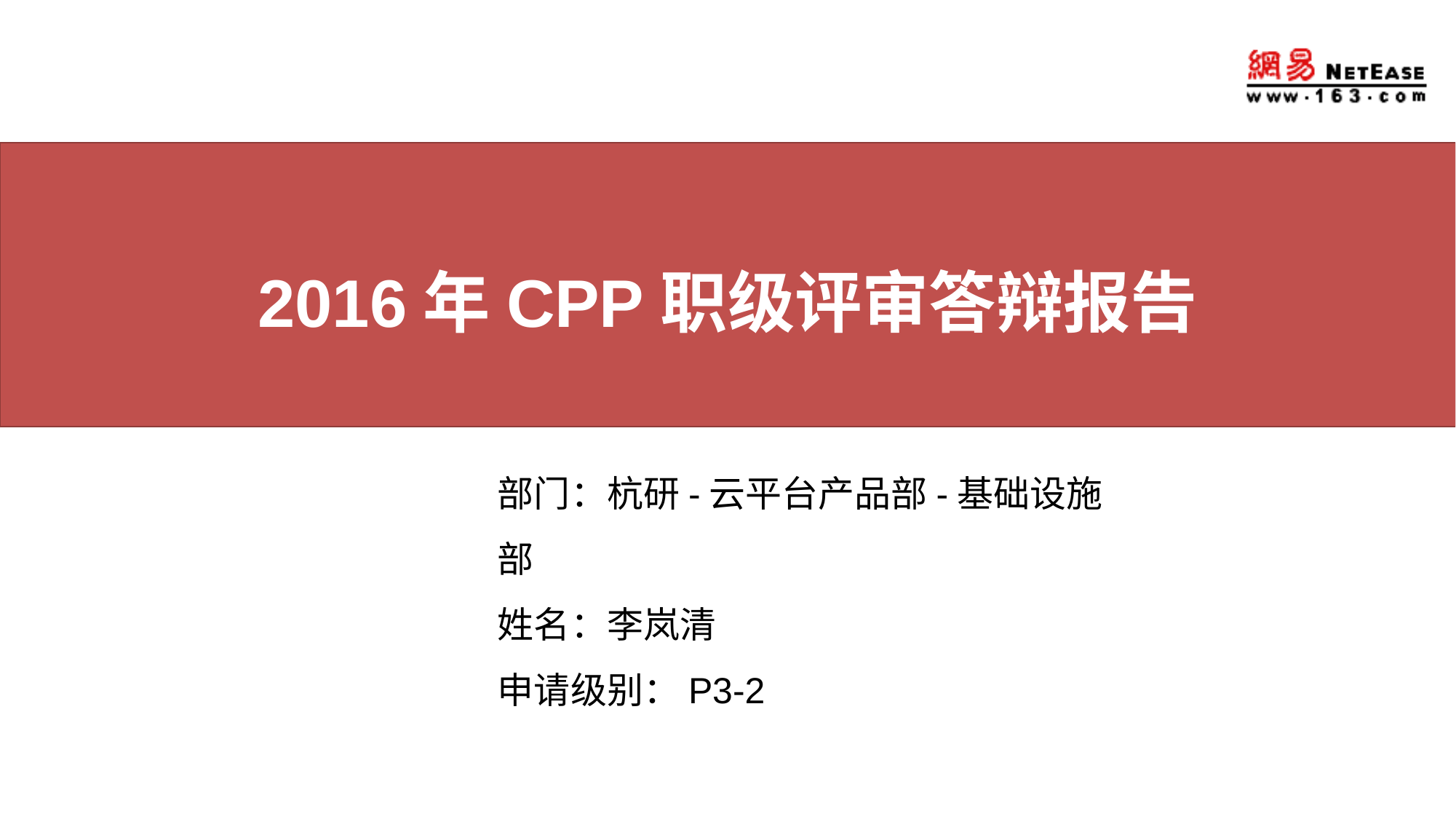

2016年CPP职级评审答辩报告
申  请 人：
所在部门：
提交日期：
部门：杭研-云平台产品部-基础设施部
姓名：李岚清
申请级别：P3-2